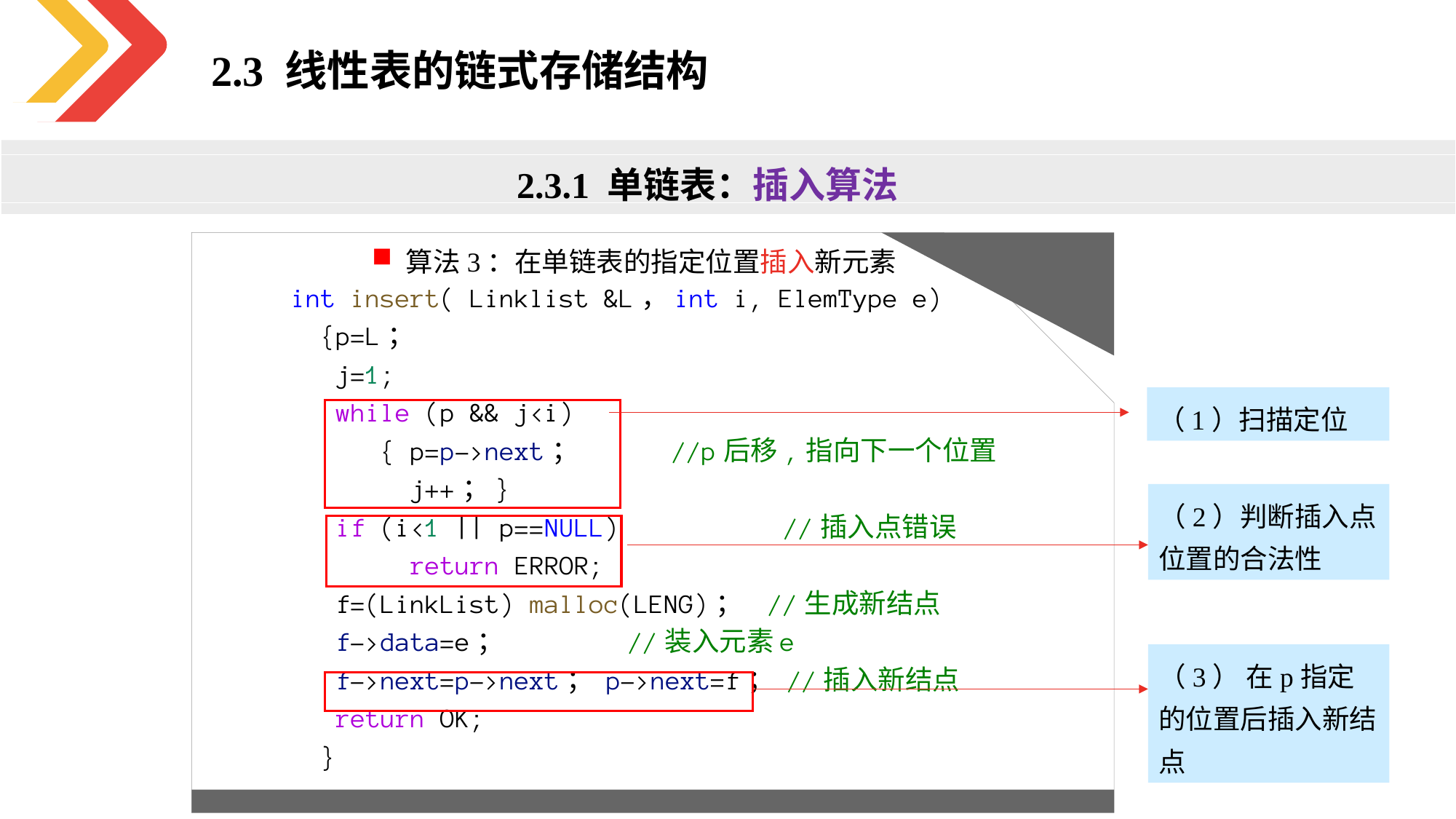

2.3 线性表的链式存储结构

2.3.1 单链表：插入算法
算法3：在单链表的指定位置插入新元素

int insert( Linklist &L，int i, ElemType e)
  {p=L；
   j=1;
   while (p && j<i)
      { p=p->next；              //p后移,指向下一个位置
        j++；}
   if (i<1 || p==NULL)           //插入点错误
        return ERROR;
   f=(LinkList) malloc(LENG)；   //生成新结点
   f->data=e；                   //装入元素e
   f->next=p->next； p->next=f； //插入新结点
   return OK;
  }

（1）扫描定位

（2）判断插入点位置的合法性

（3） 在p指定的位置后插入新结点